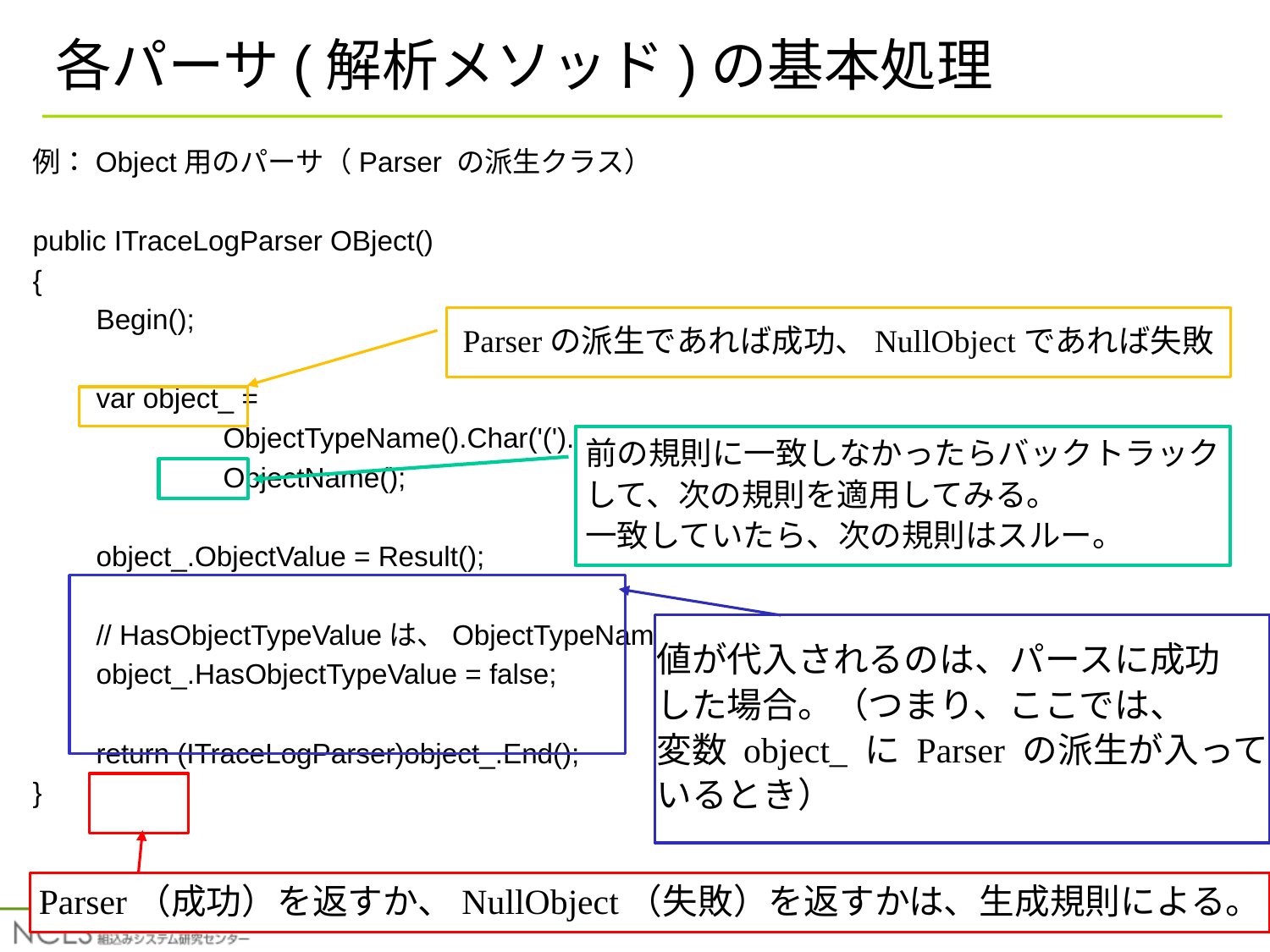

# 各パーサ(解析メソッド)の基本処理
例：Object用のパーサ（Parser の派生クラス）

public ITraceLogParser OBject()
{
	Begin();

	var object_ =
		ObjectTypeName().Char('(').AttributeCondition().Char(')')		.OR().
		ObjectName();

	object_.ObjectValue = Result();

	// HasObjectTypeValueは、ObjectTypeName()が真でも、ほかで失敗すれば偽である。
	object_.HasObjectTypeValue = false;

	return (ITraceLogParser)object_.End();
}
Parserの派生であれば成功、NullObjectであれば失敗

前の規則に一致しなかったらバックトラック
して、次の規則を適用してみる。
一致していたら、次の規則はスルー。

値が代入されるのは、パースに成功
した場合。（つまり、ここでは、
変数 object_ に Parser の派生が入って
いるとき）

Parser（成功）を返すか、NullObject（失敗）を返すかは、生成規則による。